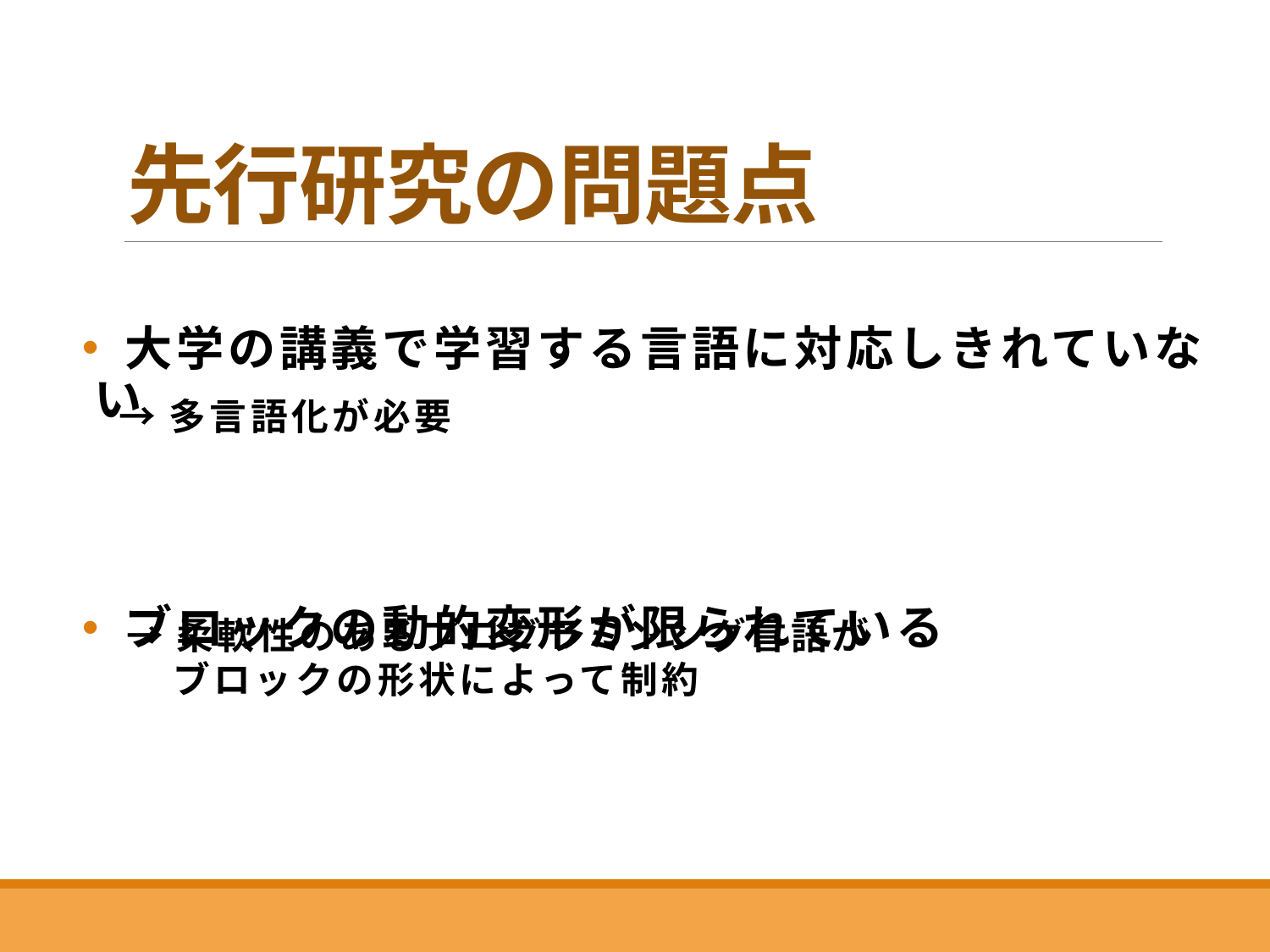

# 先行研究の問題点
 大学の講義で学習する言語に対応しきれていない

 ブロックの動的変形が限られている
→多言語化が必要
→柔軟性のあるプログラミンング言語が
   ブロックの形状によって制約